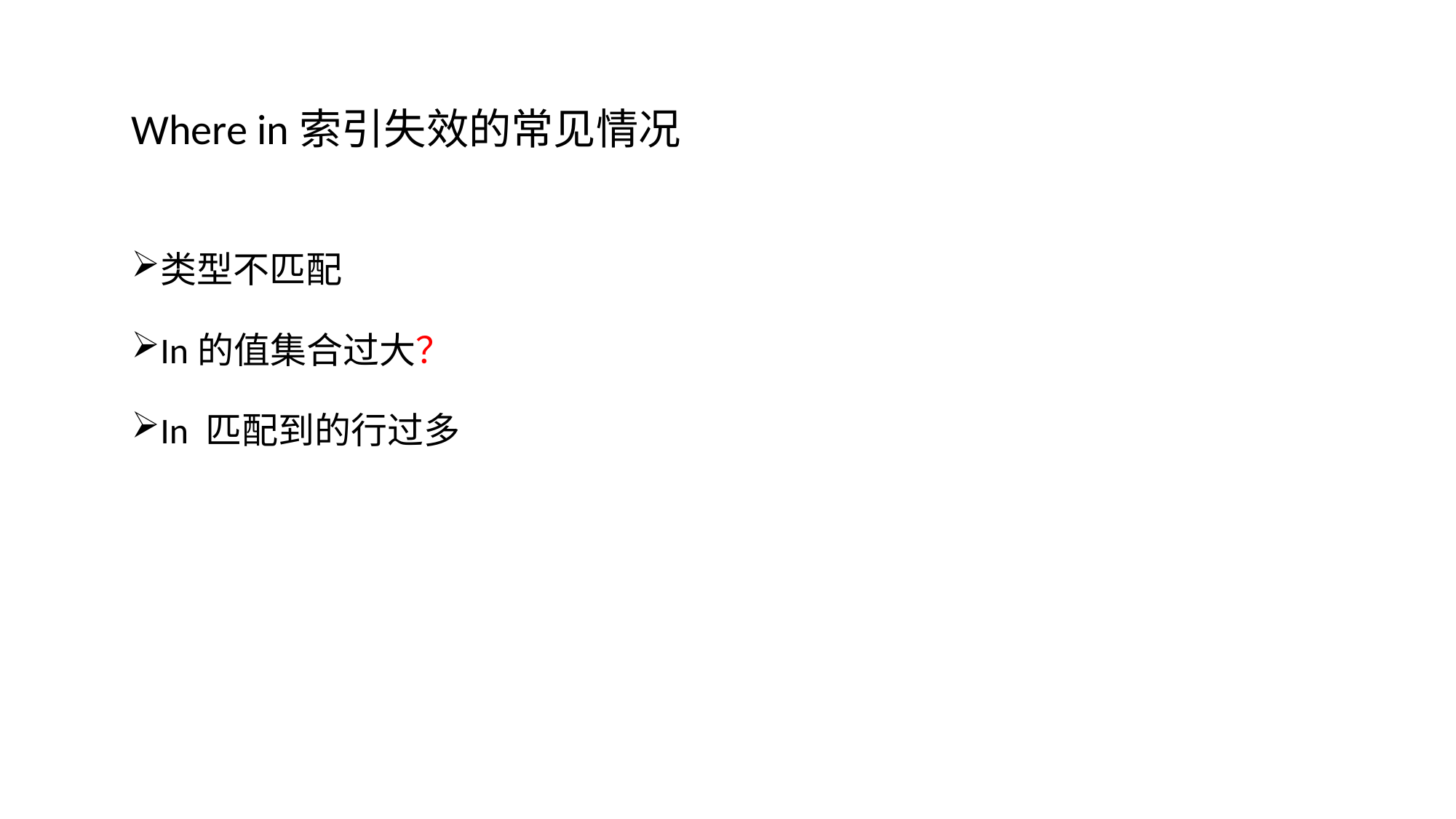

# Where in索引失效的常见情况
类型不匹配
In的值集合过大？
In 匹配到的行过多